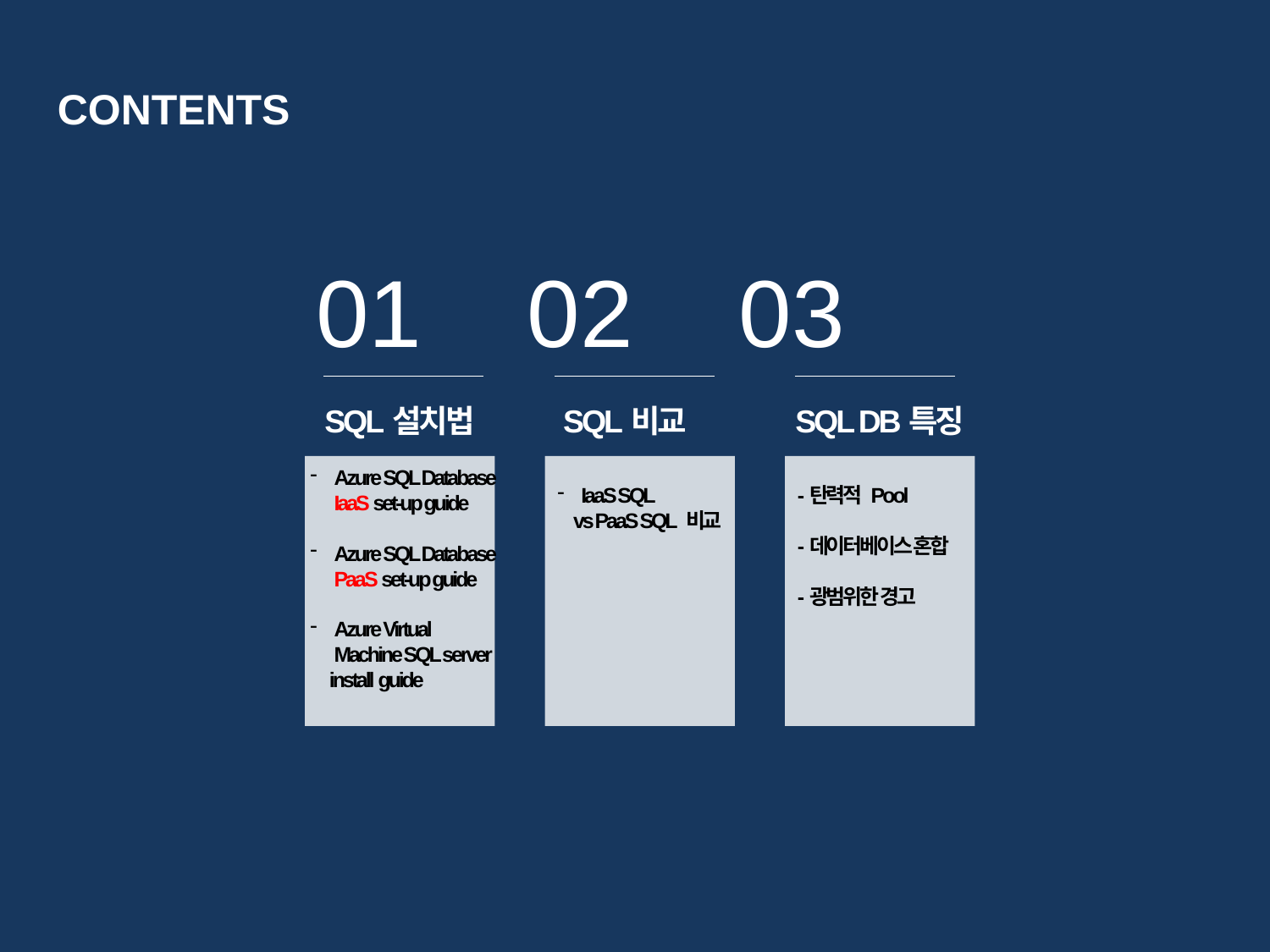

CONTENTS
01    02    03
SQL설치법
SQL비교
SQL DB특징

Azure SQL Database IaaS set-up guide

Azure SQL Database PaaS set-up guide

Azure Virtual Machine SQL server
     install guide
IaaS SQL
    vs PaaS SQL 비교

-탄력적 Pool

-데이터베이스 혼합

-광범위한 경고